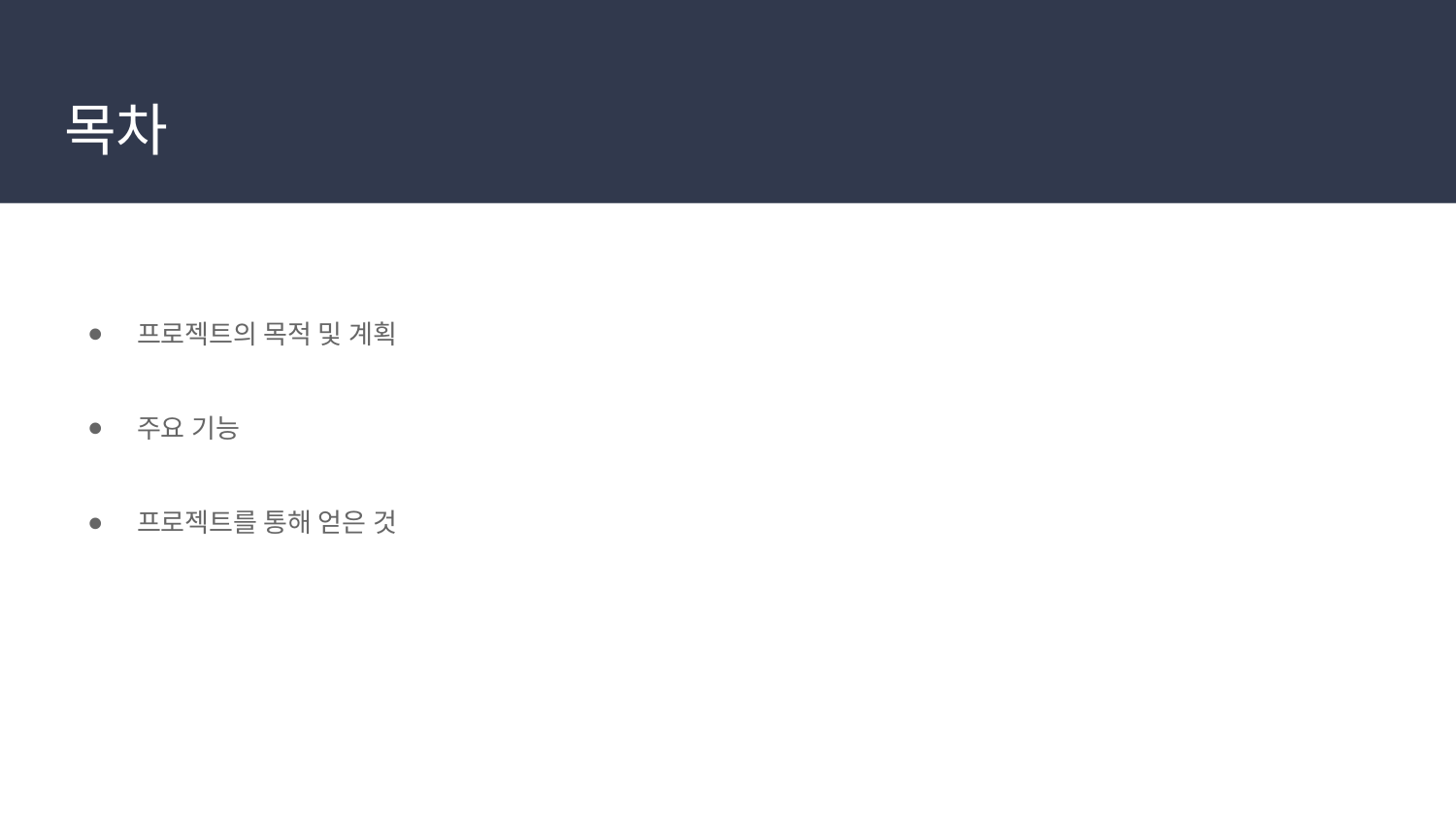

# 목차
프로젝트의 목적 및 계획
주요 기능
프로젝트를 통해 얻은 것